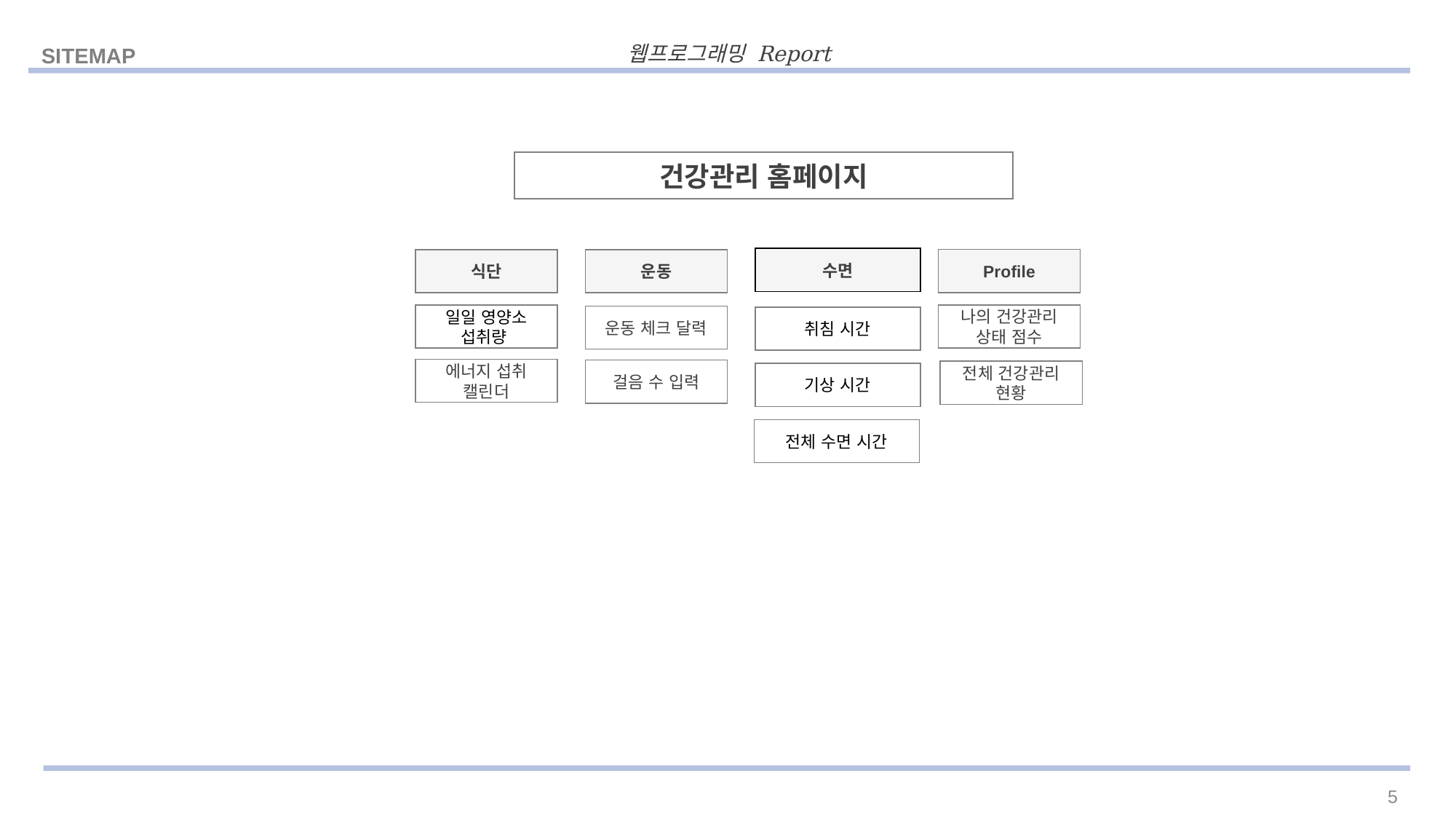

SITEMAP
건강관리 홈페이지
수면
Profile
식단
운동
나의 건강관리 상태 점수
일일 영양소 섭취량
운동 체크 달력
취침 시간
에너지 섭취 캘린더
걸음 수 입력
전체 건강관리 현황
기상 시간
전체 수면 시간
5